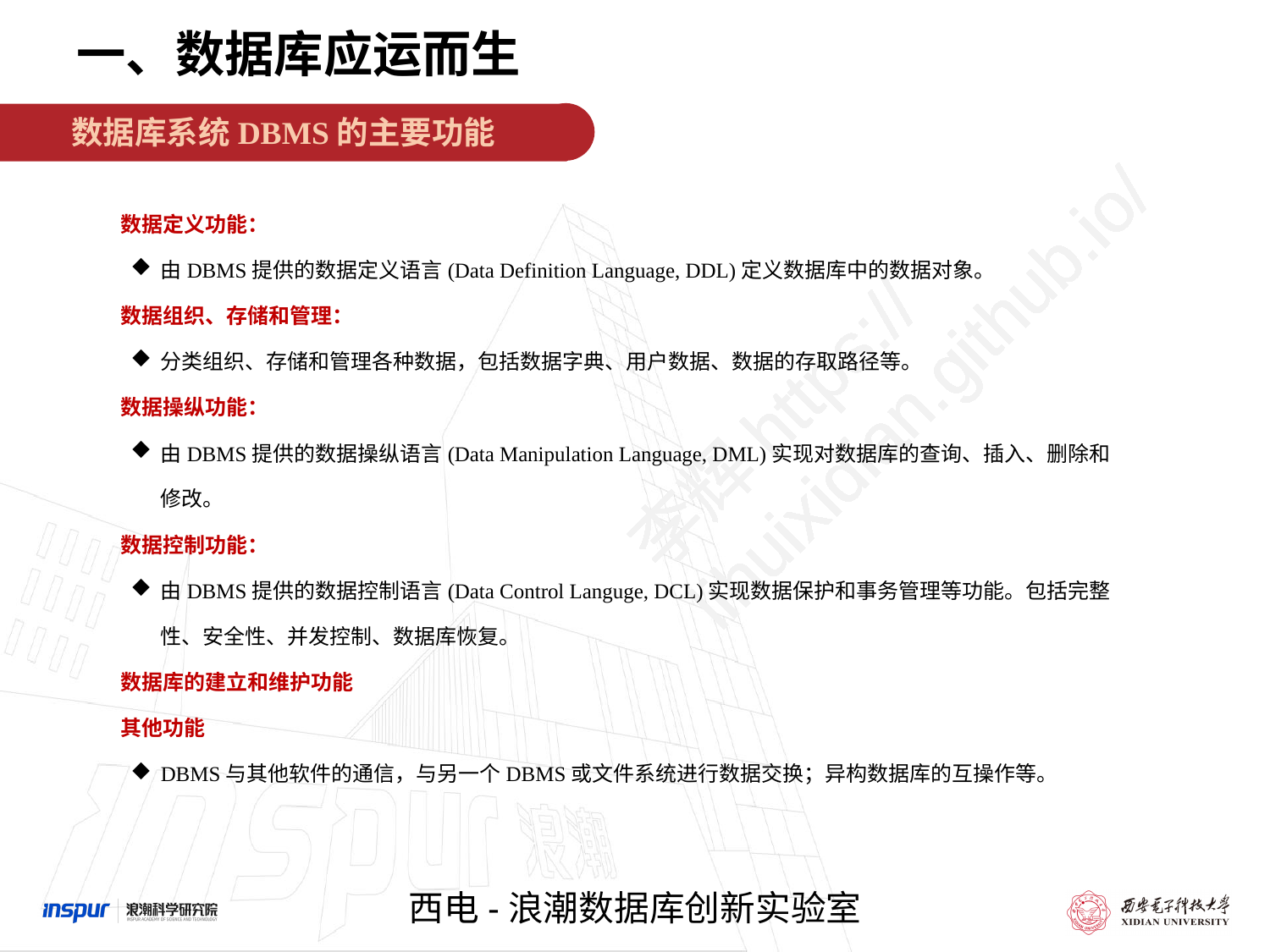

一、数据库应运而生

数据库系统DBMS的主要功能
数据定义功能：
由DBMS提供的数据定义语言(Data Definition Language, DDL)定义数据库中的数据对象。
数据组织、存储和管理：
分类组织、存储和管理各种数据，包括数据字典、用户数据、数据的存取路径等。
数据操纵功能：
由DBMS提供的数据操纵语言(Data Manipulation Language, DML)实现对数据库的查询、插入、删除和修改。
数据控制功能：
由DBMS提供的数据控制语言(Data Control Languge, DCL)实现数据保护和事务管理等功能。包括完整性、安全性、并发控制、数据库恢复。
数据库的建立和维护功能
其他功能
DBMS与其他软件的通信，与另一个DBMS或文件系统进行数据交换；异构数据库的互操作等。